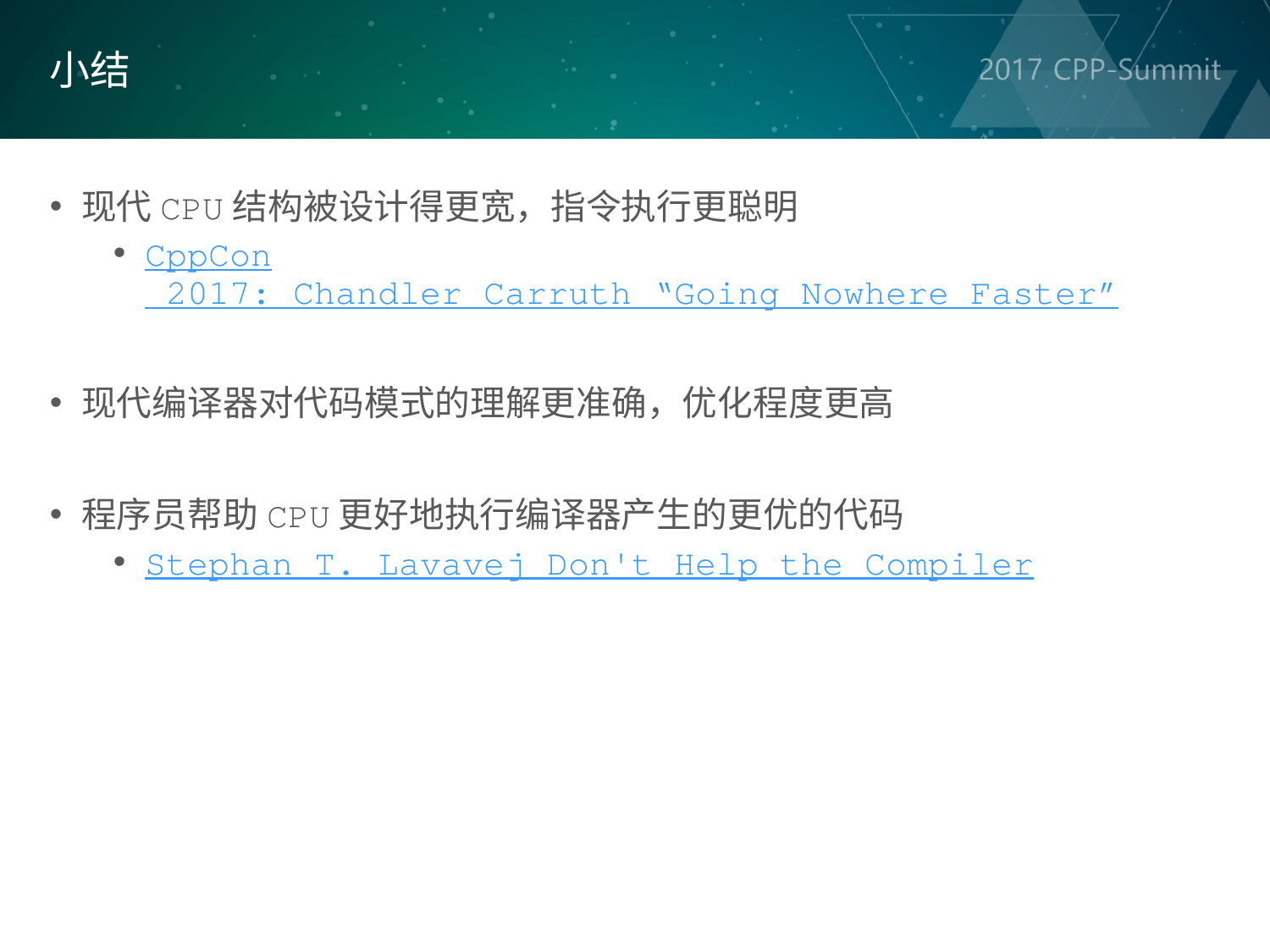

小结
现代CPU结构被设计得更宽，指令执行更聪明
CppCon 2017: Chandler Carruth “Going Nowhere Faster”

现代编译器对代码模式的理解更准确，优化程度更高

程序员帮助CPU更好地执行编译器产生的更优的代码
Stephan T. Lavavej Don't Help the Compiler